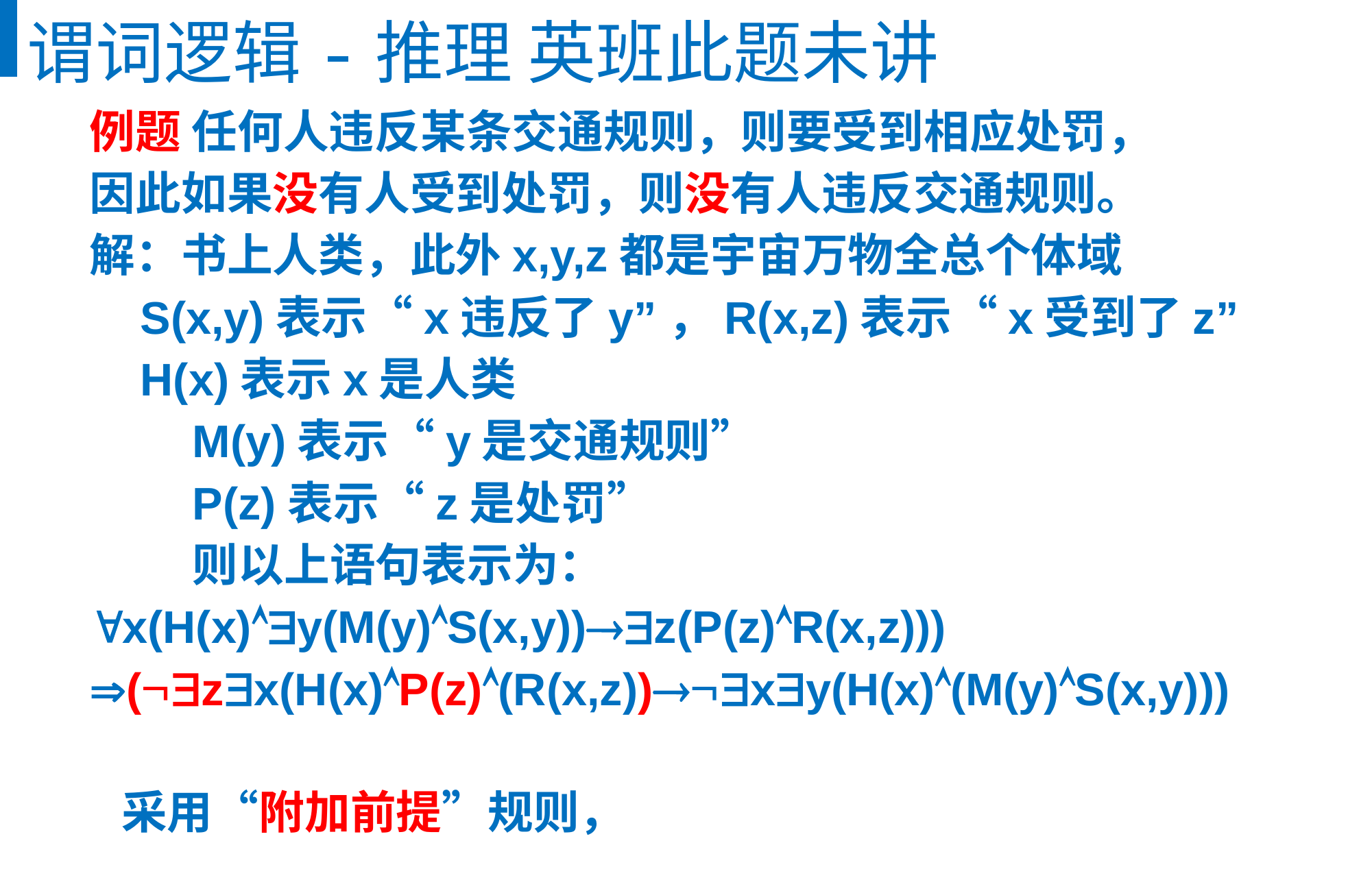

谓词逻辑-推理 英班此题未讲
例题 任何人违反某条交通规则，则要受到相应处罚，
因此如果没有人受到处罚，则没有人违反交通规则。
解：书上人类，此外x,y,z都是宇宙万物全总个体域
    S(x,y)表示“x违反了y”，R(x,z)表示“x受到了z”
    H(x)表示x是人类
	M(y)表示“y是交通规则”
	P(z)表示“z是处罚”
	则以上语句表示为：
∀x(H(x)∧∃y(M(y)∧S(x,y))→∃z(P(z)∧R(x,z)))
⇒(¬∃z∃x(H(x)∧P(z)∧(R(x,z))→¬∃x∃y(H(x)∧(M(y)∧S(x,y)))

  采用“附加前提”规则，